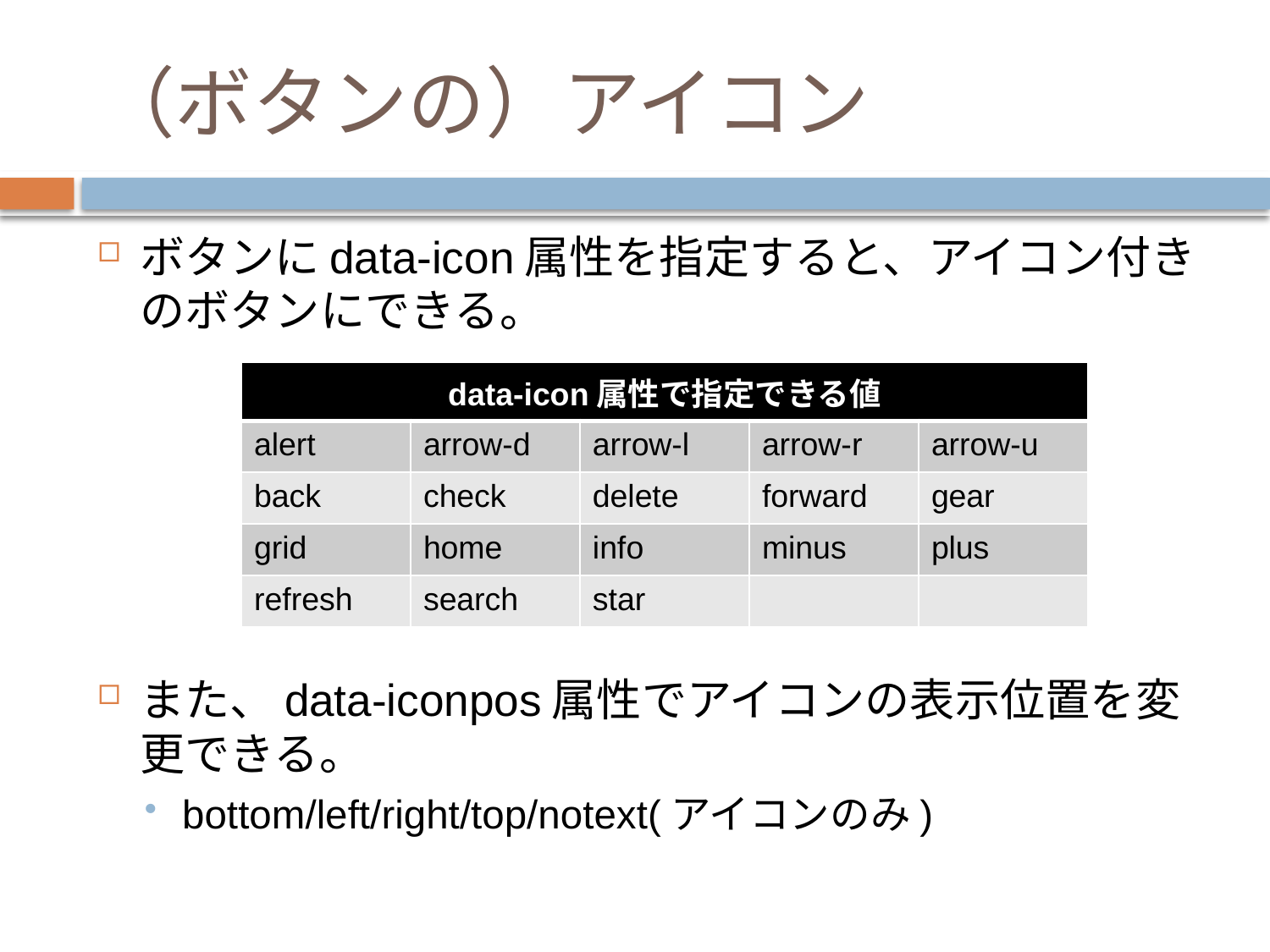

# （ボタンの）アイコン
ボタンにdata-icon属性を指定すると、アイコン付きのボタンにできる。

また、data-iconpos属性でアイコンの表示位置を変更できる。
bottom/left/right/top/notext(アイコンのみ)
| data-icon属性で指定できる値 |  |  |  |  |
| --- | --- | --- | --- | --- |
| alert | arrow-d | arrow-l | arrow-r | arrow-u |
| back | check | delete | forward | gear |
| grid | home | info | minus | plus |
| refresh | search | star |  |  |